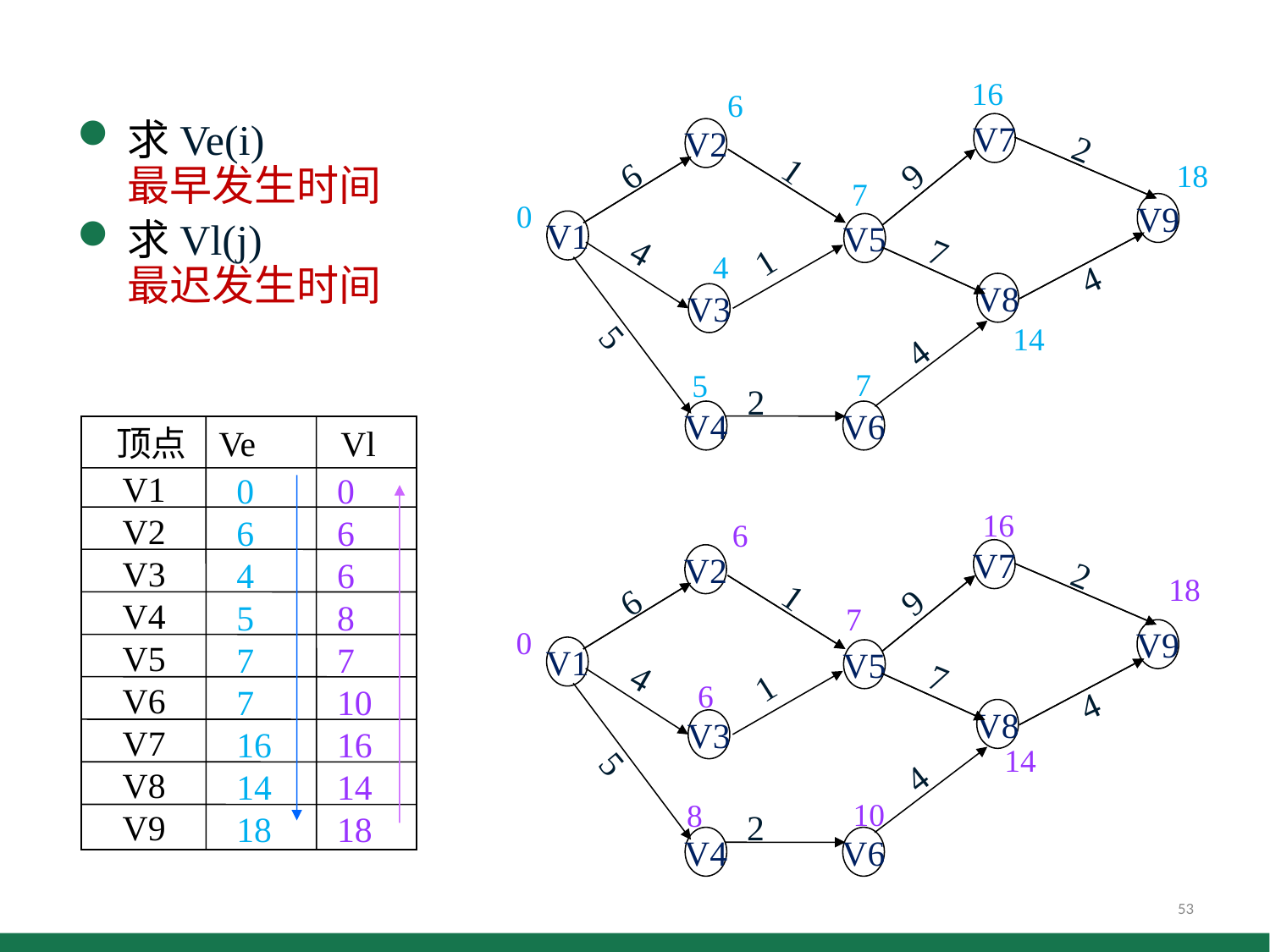

16
6
求Ve(i)
最早发生时间
求Vl(j)
最迟发生时间
V7
V2
2

1
6
9

18

7
0
V9
V1
V5
4
7

1
4

4

V8
V3
5
14

4
7
5
2
V4
V6
顶点   Ve    Vl

V1
V2
V3
V4
V5
V6
V7
V8
V9
0
6
4
5
7
7
16
14
18
0
6
6
8
7
10
16
14
18

16
6
V7
V2
2

18
1
6
9

7
0
V9
V1
V5
4
7

1

6

4

V8
V3
14
5

4
10
8
2
V4
V6

53